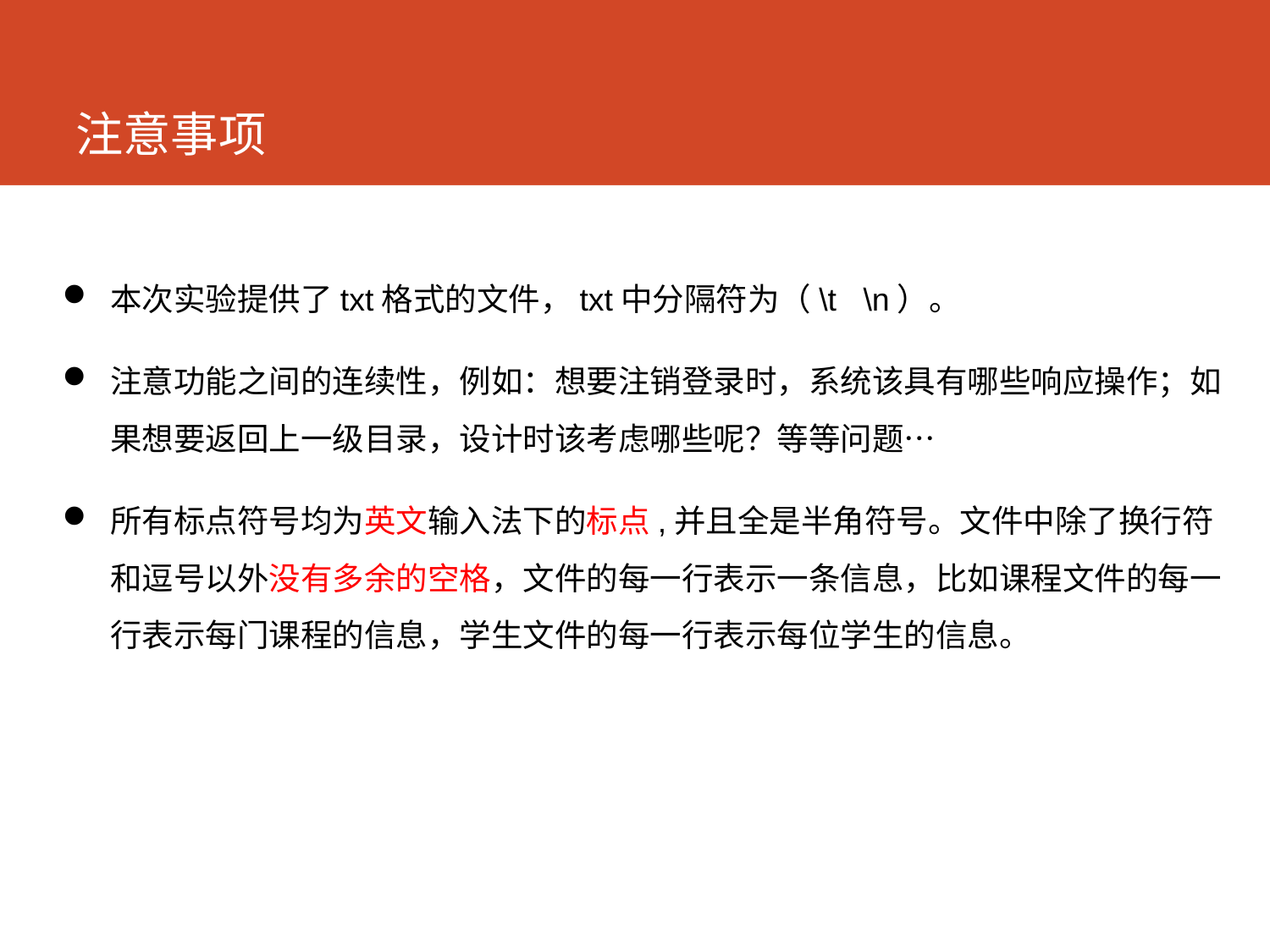

# 注意事项

本次实验提供了txt格式的文件，txt中分隔符为（\t   \n）。
注意功能之间的连续性，例如：想要注销登录时，系统该具有哪些响应操作；如果想要返回上一级目录，设计时该考虑哪些呢？等等问题…
所有标点符号均为英文输入法下的标点,并且全是半角符号。文件中除了换行符和逗号以外没有多余的空格，文件的每一行表示一条信息，比如课程文件的每一行表示每门课程的信息，学生文件的每一行表示每位学生的信息。